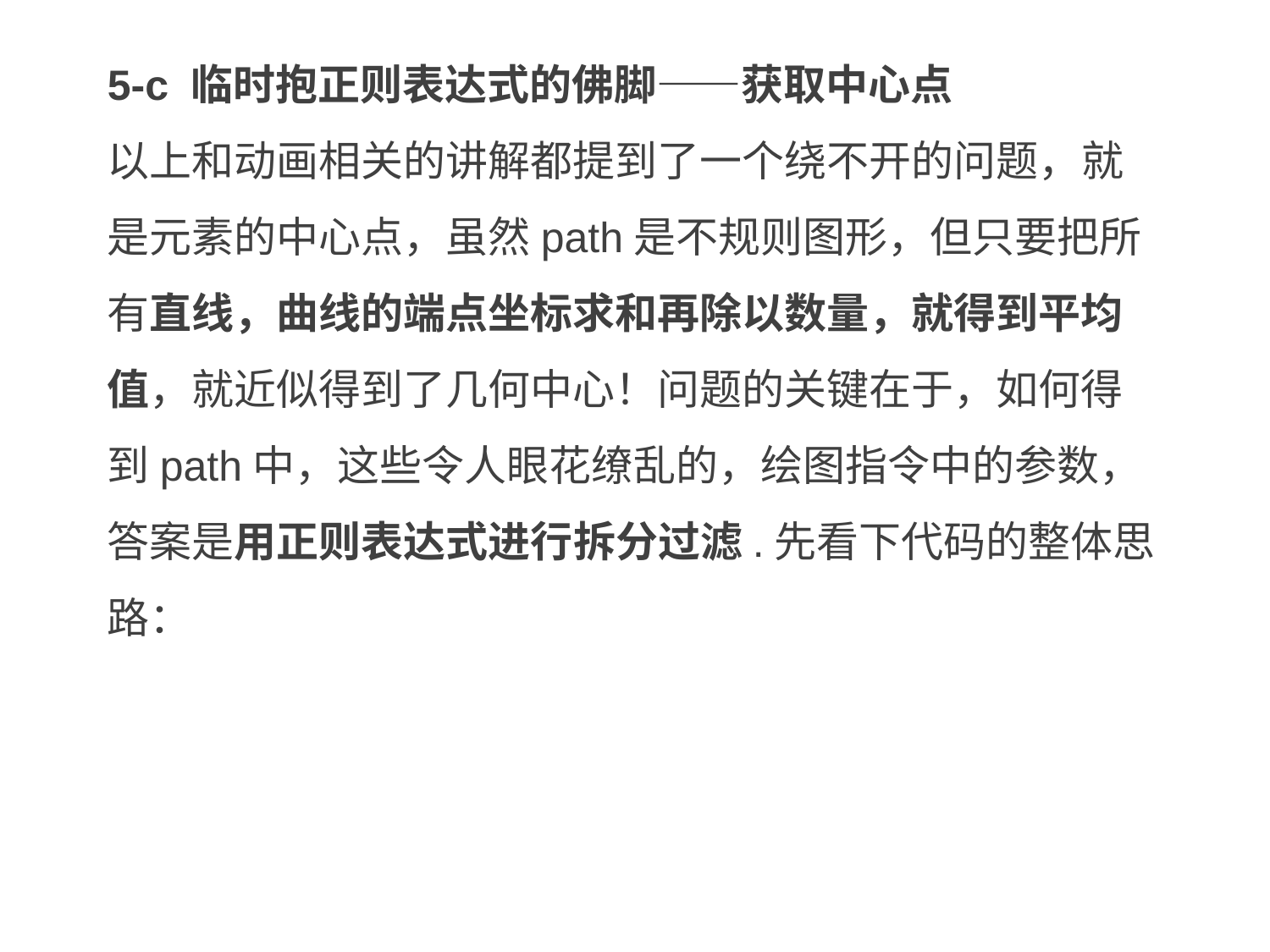

5-c 临时抱正则表达式的佛脚——获取中心点
以上和动画相关的讲解都提到了一个绕不开的问题，就是元素的中心点，虽然path是不规则图形，但只要把所有直线，曲线的端点坐标求和再除以数量，就得到平均值，就近似得到了几何中心！问题的关键在于，如何得到path中，这些令人眼花缭乱的，绘图指令中的参数，答案是用正则表达式进行拆分过滤.先看下代码的整体思路：